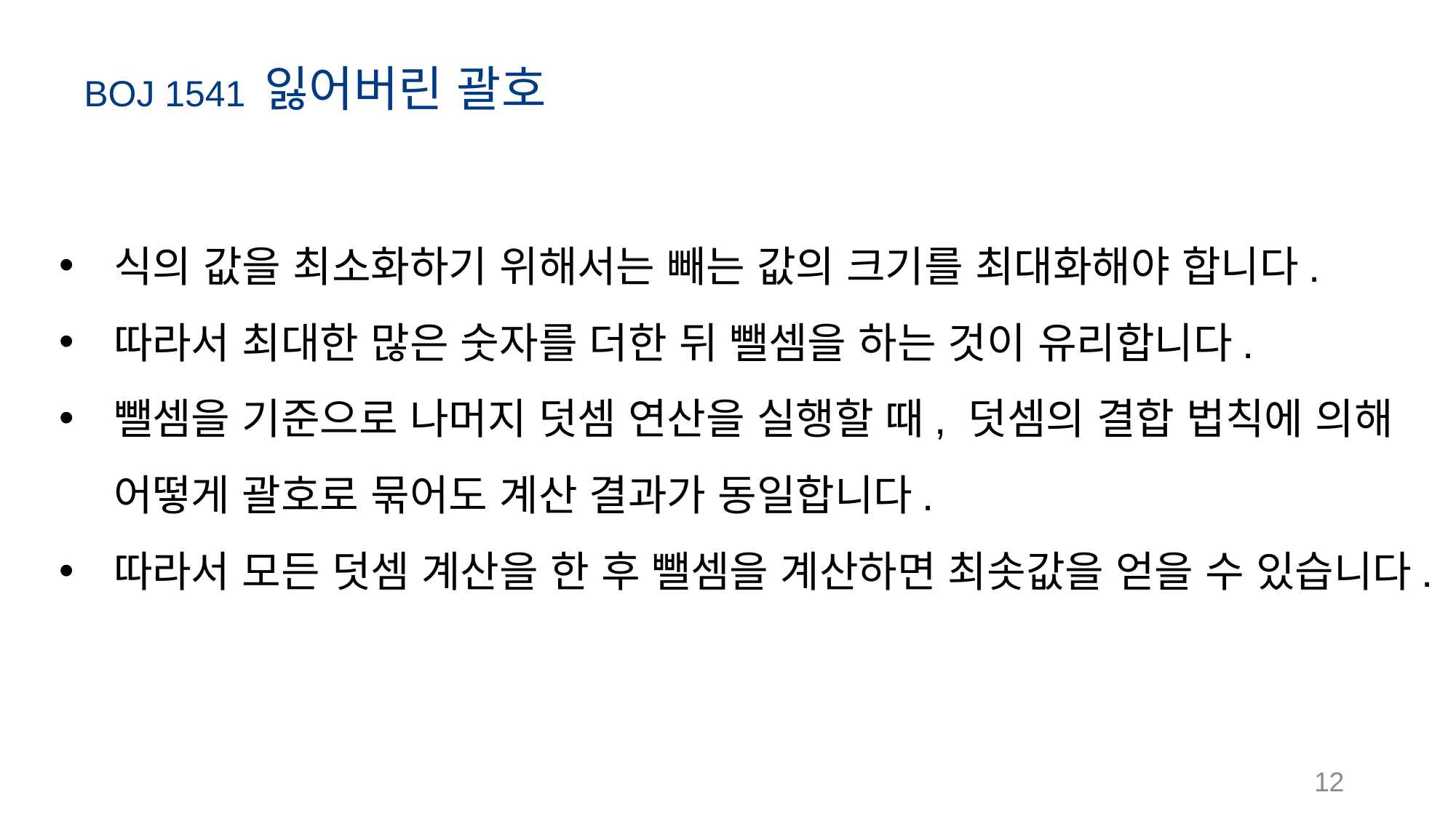

BOJ 1541 잃어버린 괄호
식의 값을 최소화하기 위해서는 빼는 값의 크기를 최대화해야 합니다.
따라서 최대한 많은 숫자를 더한 뒤 뺄셈을 하는 것이 유리합니다.
뺄셈을 기준으로 나머지 덧셈 연산을 실행할 때, 덧셈의 결합 법칙에 의해
어떻게 괄호로 묶어도 계산 결과가 동일합니다.
따라서 모든 덧셈 계산을 한 후 뺄셈을 계산하면 최솟값을 얻을 수 있습니다.
12